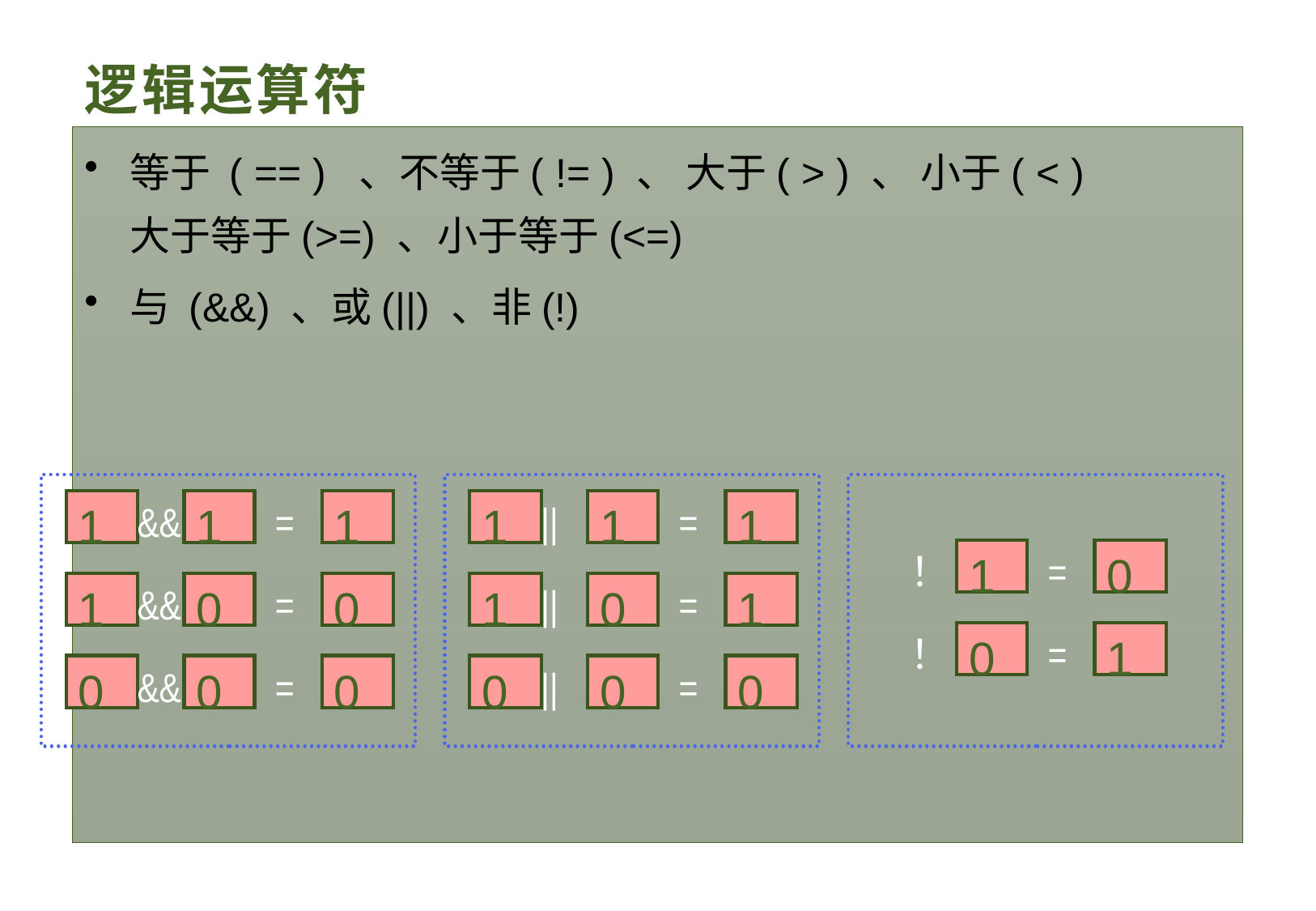

# 逻辑运算符
等于 ( == )  、不等于( != ) 、 大于( > ) 、 小于( < )
大于等于(>=) 、小于等于(<=)
与 (&&) 、或(||) 、非(!)

1
||
1
=
1
1
||
0
=
1
0
||
0
=
0

！
1
=
0
！
0
=
1

1
&&
1
=
1
1
&&
0
=
0
0
&&
0
=
0